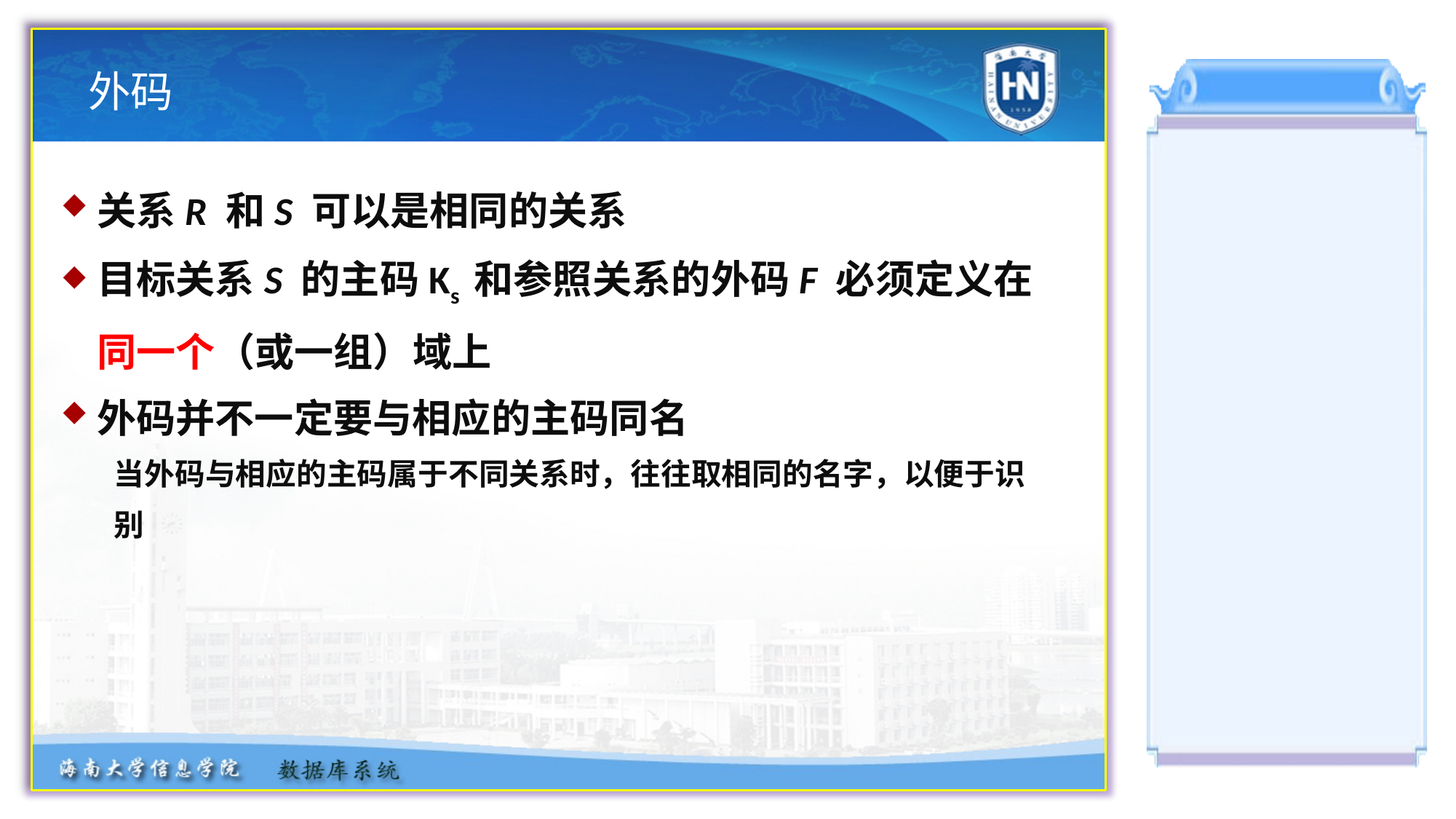

# 外码
关系R 和S 可以是相同的关系
目标关系S 的主码Ks 和参照关系的外码F 必须定义在同一个（或一组）域上
外码并不一定要与相应的主码同名
当外码与相应的主码属于不同关系时，往往取相同的名字，以便于识别